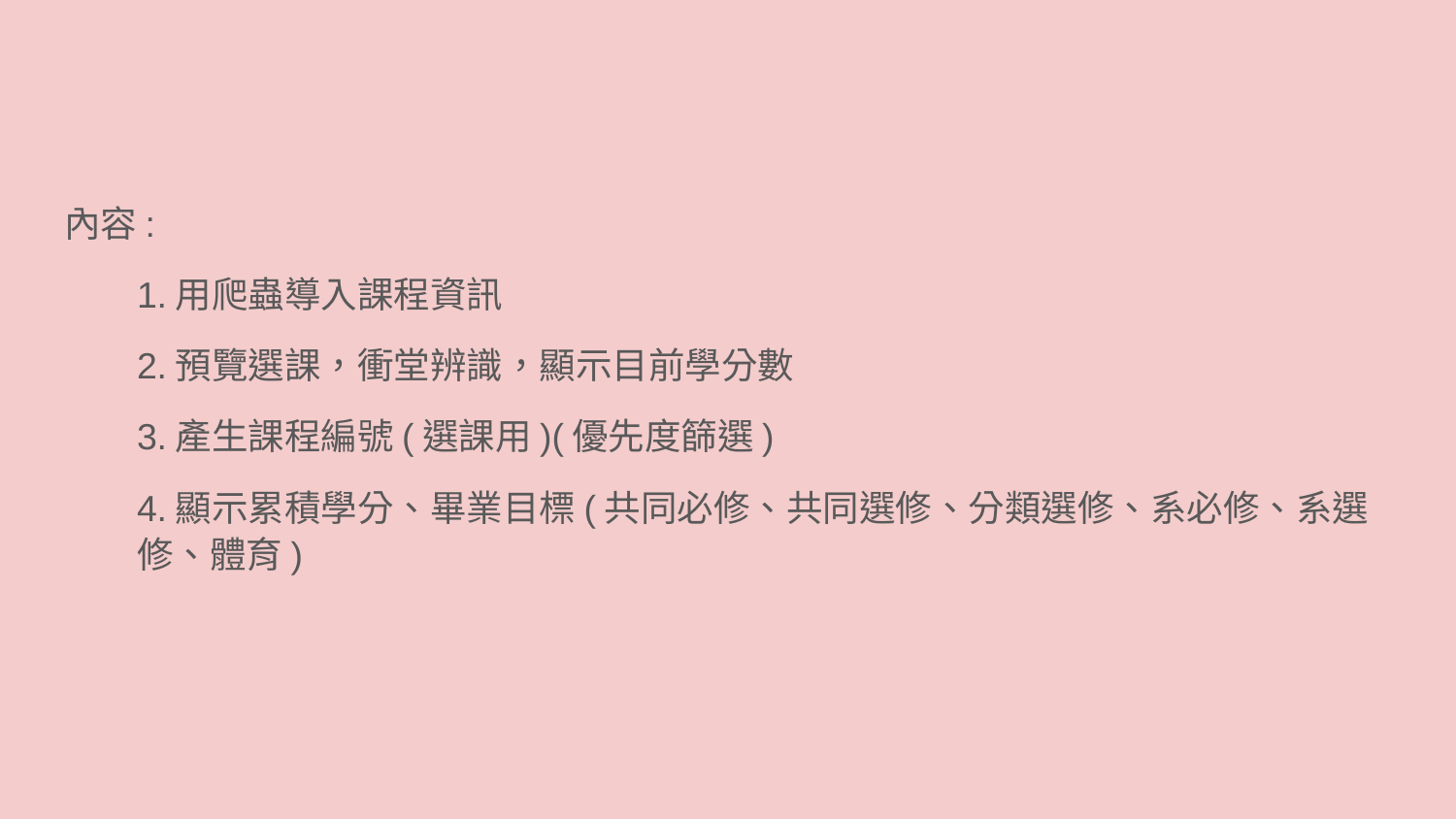

內容:
1.用爬蟲導入課程資訊
2.預覽選課，衝堂辨識，顯示目前學分數
3.產生課程編號(選課用)(優先度篩選)
4.顯示累積學分、畢業目標(共同必修、共同選修、分類選修、系必修、系選修、體育)